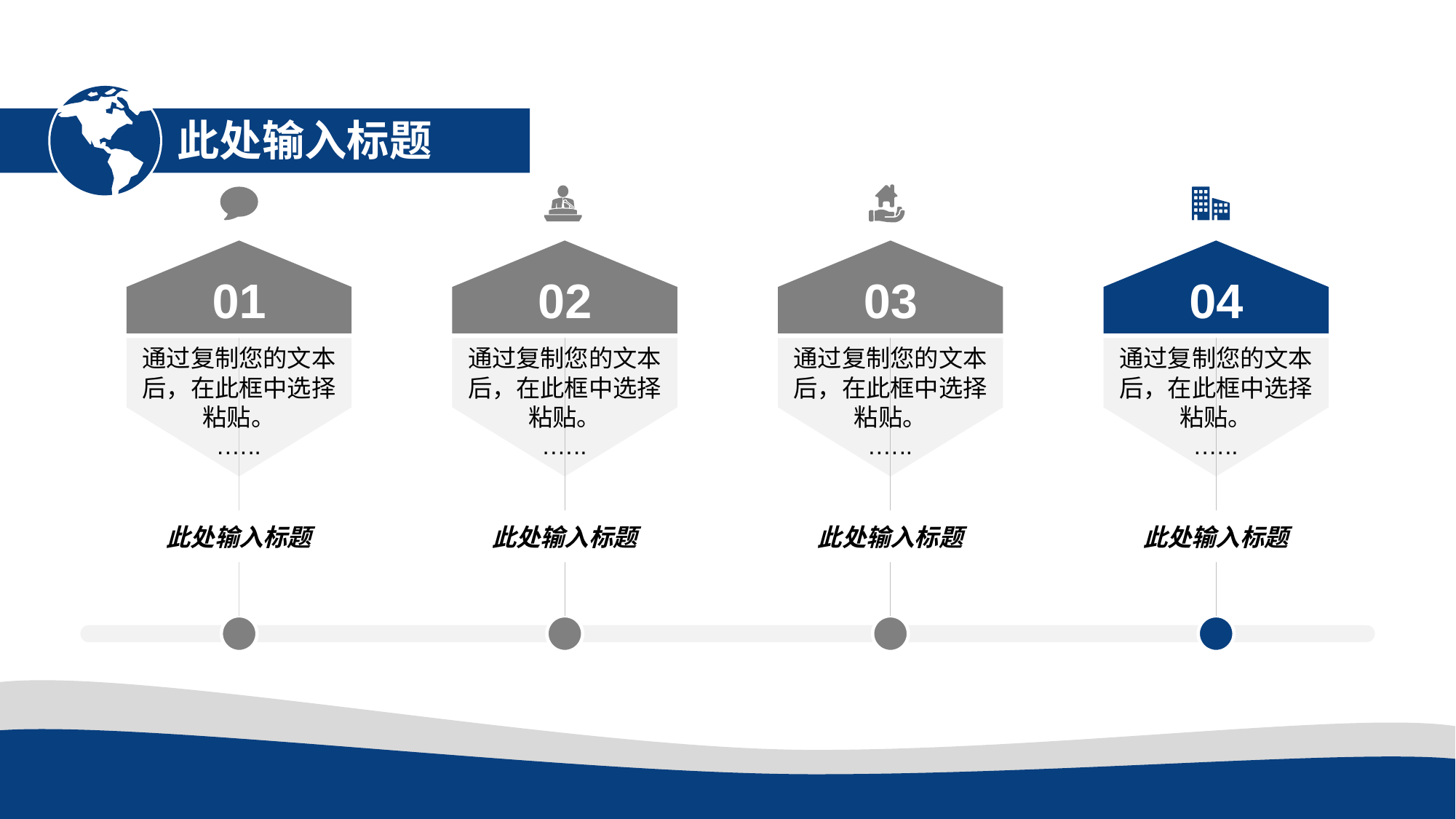

此处输入标题

01
02
03
04
通过复制您的文本后，在此框中选择粘贴。
.…..
通过复制您的文本后，在此框中选择粘贴。
.…..
通过复制您的文本后，在此框中选择粘贴。
.…..
通过复制您的文本后，在此框中选择粘贴。
.…..
此处输入标题
此处输入标题
此处输入标题
此处输入标题